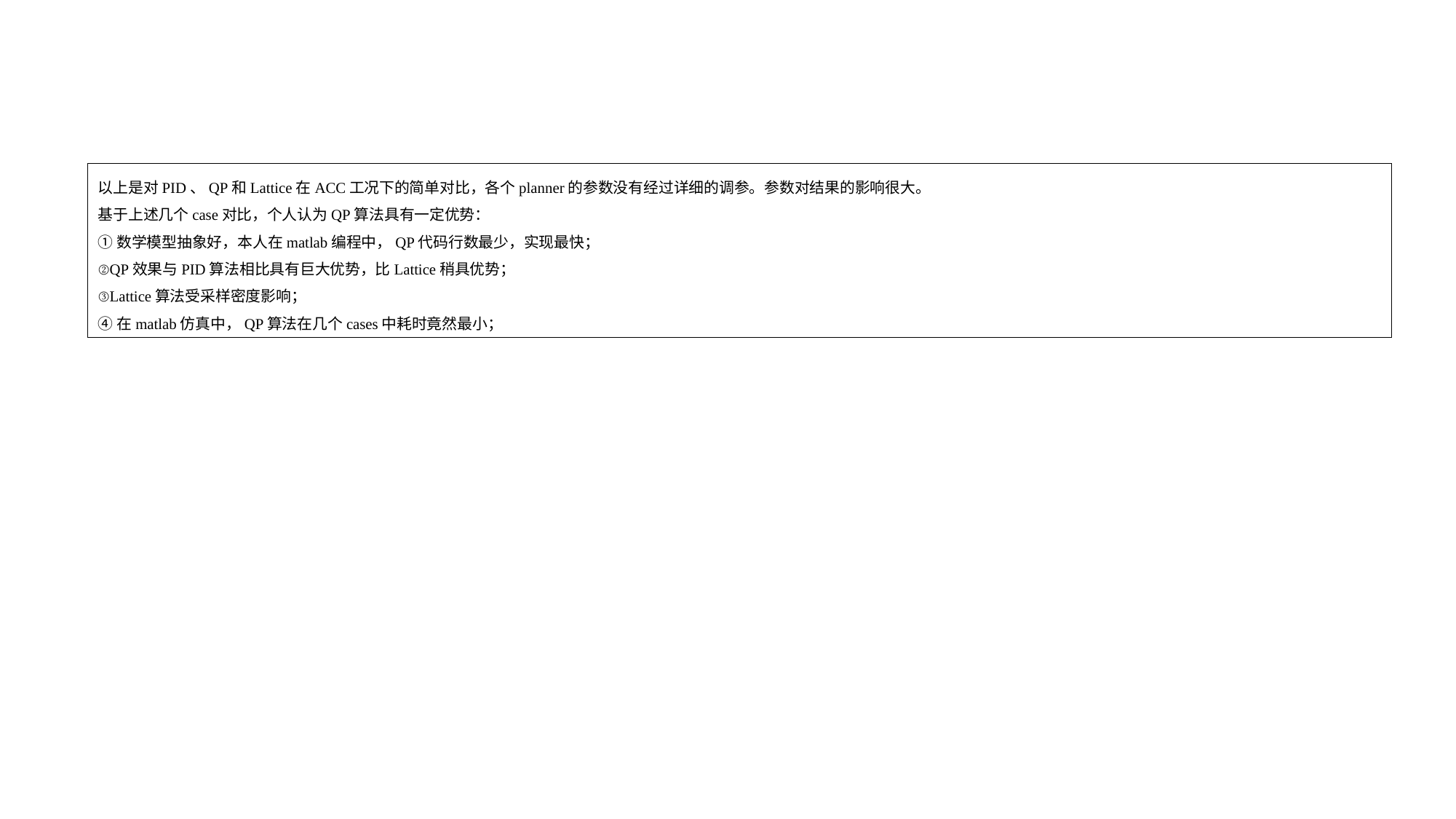

以上是对PID、QP和Lattice在ACC工况下的简单对比，各个planner的参数没有经过详细的调参。参数对结果的影响很大。
基于上述几个case对比，个人认为QP算法具有一定优势：
①数学模型抽象好，本人在matlab编程中，QP代码行数最少，实现最快；
②QP效果与PID算法相比具有巨大优势，比Lattice稍具优势；
③Lattice算法受采样密度影响；
④在matlab仿真中，QP算法在几个cases中耗时竟然最小；